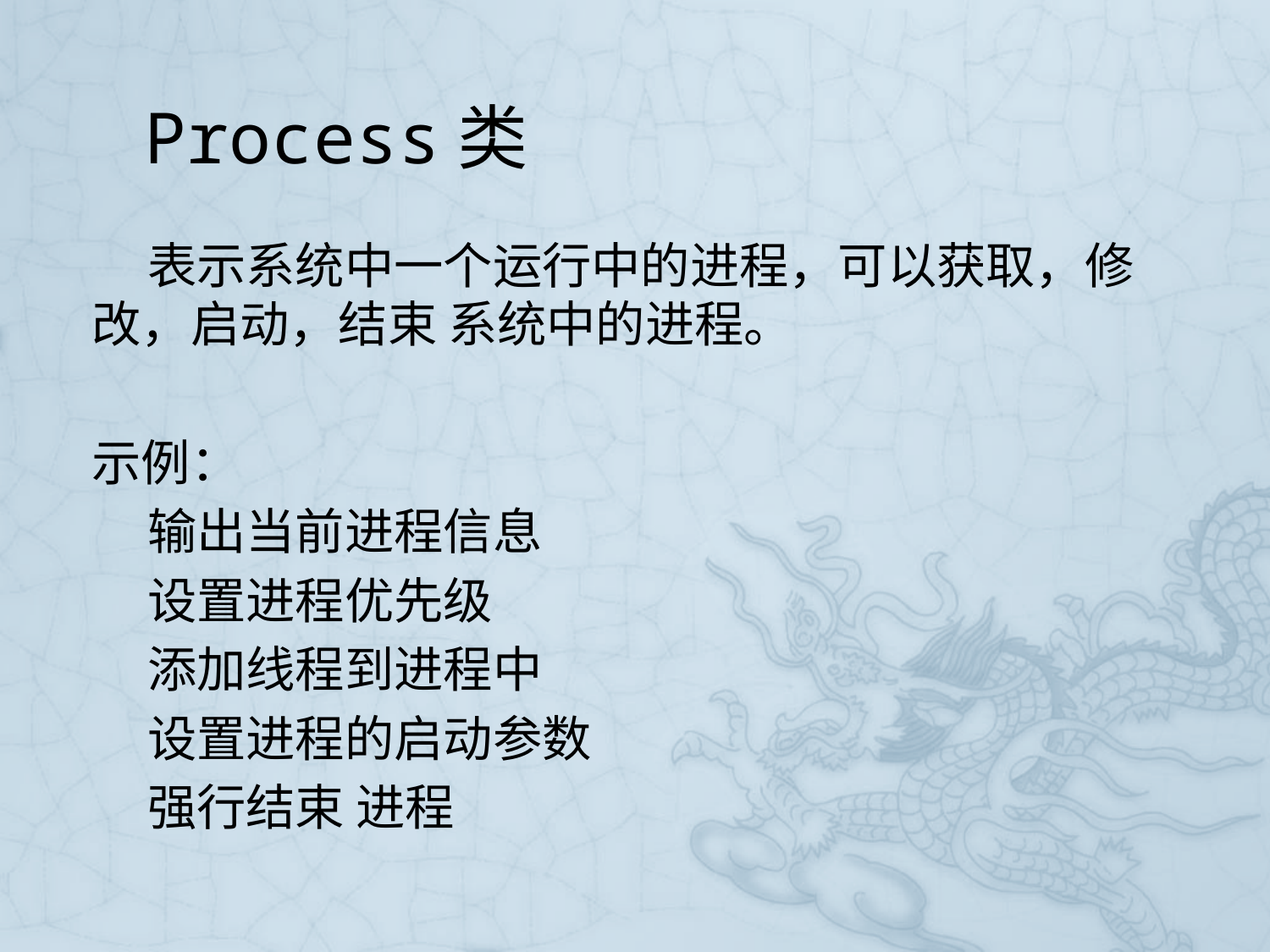

# Process类
    表示系统中一个运行中的进程，可以获取，修改，启动，结束 系统中的进程。

示例：
    输出当前进程信息
    设置进程优先级
    添加线程到进程中
    设置进程的启动参数
    强行结束 进程